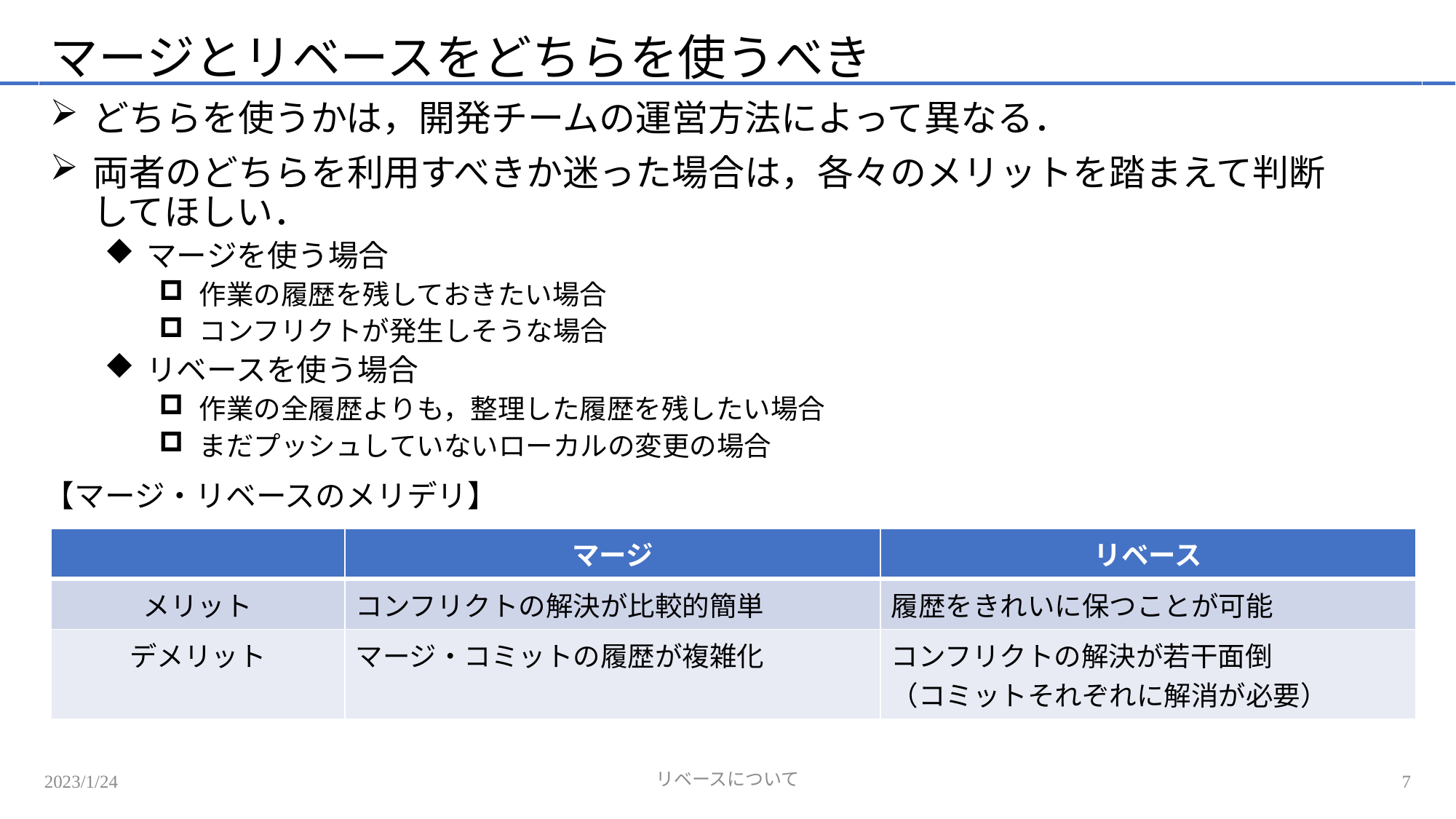

# マージとリベースをどちらを使うべき
どちらを使うかは，開発チームの運営方法によって異なる．
両者のどちらを利用すべきか迷った場合は，各々のメリットを踏まえて判断
してほしい．
マージを使う場合
作業の履歴を残しておきたい場合
コンフリクトが発生しそうな場合
リベースを使う場合
作業の全履歴よりも，整理した履歴を残したい場合
まだプッシュしていないローカルの変更の場合

【マージ・リベースのメリデリ】
|  | マージ | リベース |
| --- | --- | --- |
| メリット | コンフリクトの解決が比較的簡単 | 履歴をきれいに保つことが可能 |
| デメリット | マージ・コミットの履歴が複雑化 | コンフリクトの解決が若干面倒 （コミットそれぞれに解消が必要） |
2023/1/24
7
リベースについて